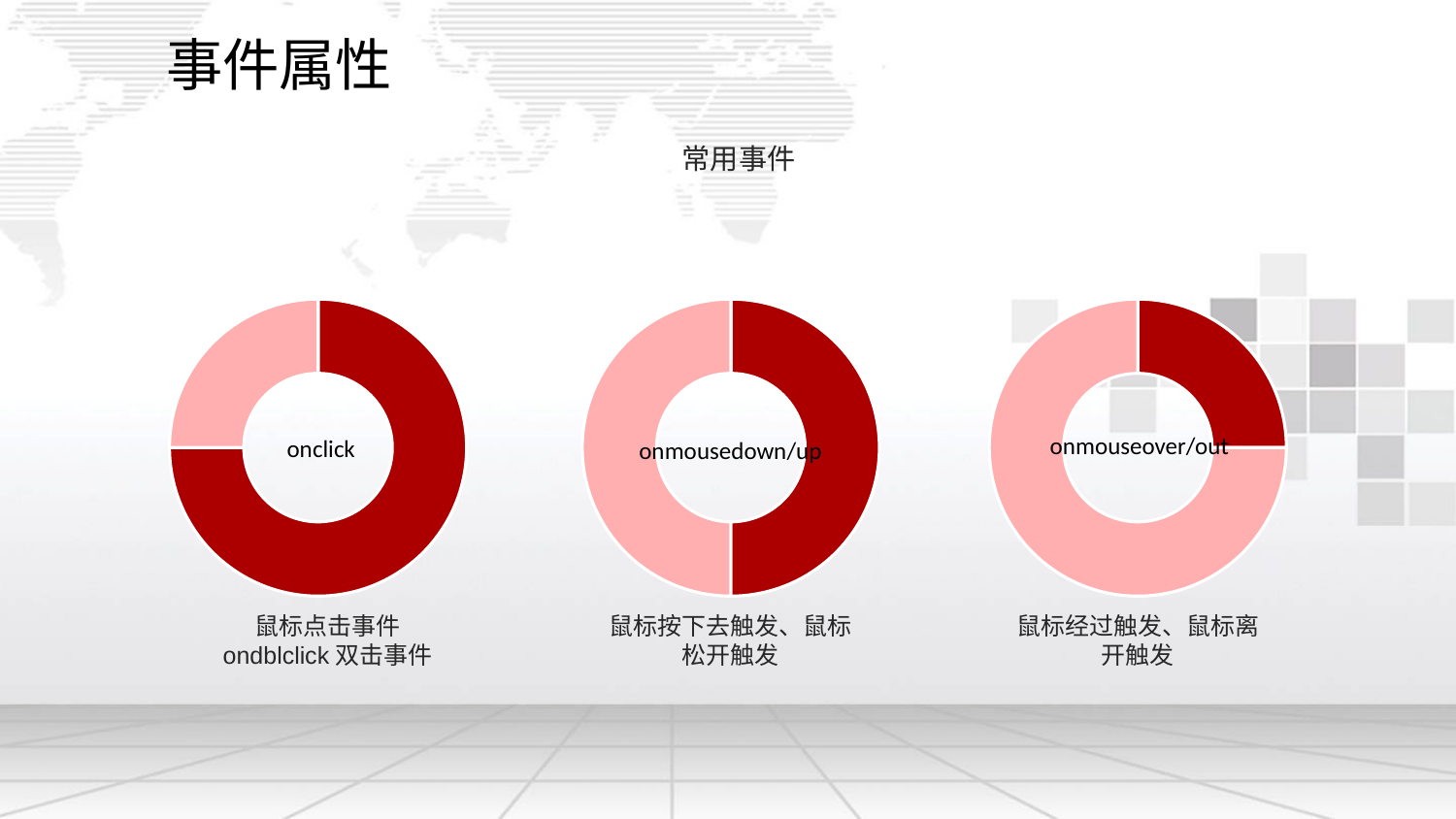

事件属性
常用事件

### Chart

| Category | 销售额 |
|---|---|
| 第一季度 | 7.5 |
| 第二季度 | 2.5 |

### Chart

| Category | 销售额 |
|---|---|
| 第一季度 | 5.0 |
| 第二季度 | 5.0 |

### Chart

| Category | 销售额 |
|---|---|
| 第一季度 | 2.5 |
| 第二季度 | 7.5 |
onmouseover/out
onclick
onmousedown/up
鼠标按下去触发、鼠标松开触发
鼠标经过触发、鼠标离开触发
鼠标点击事件
ondblclick双击事件